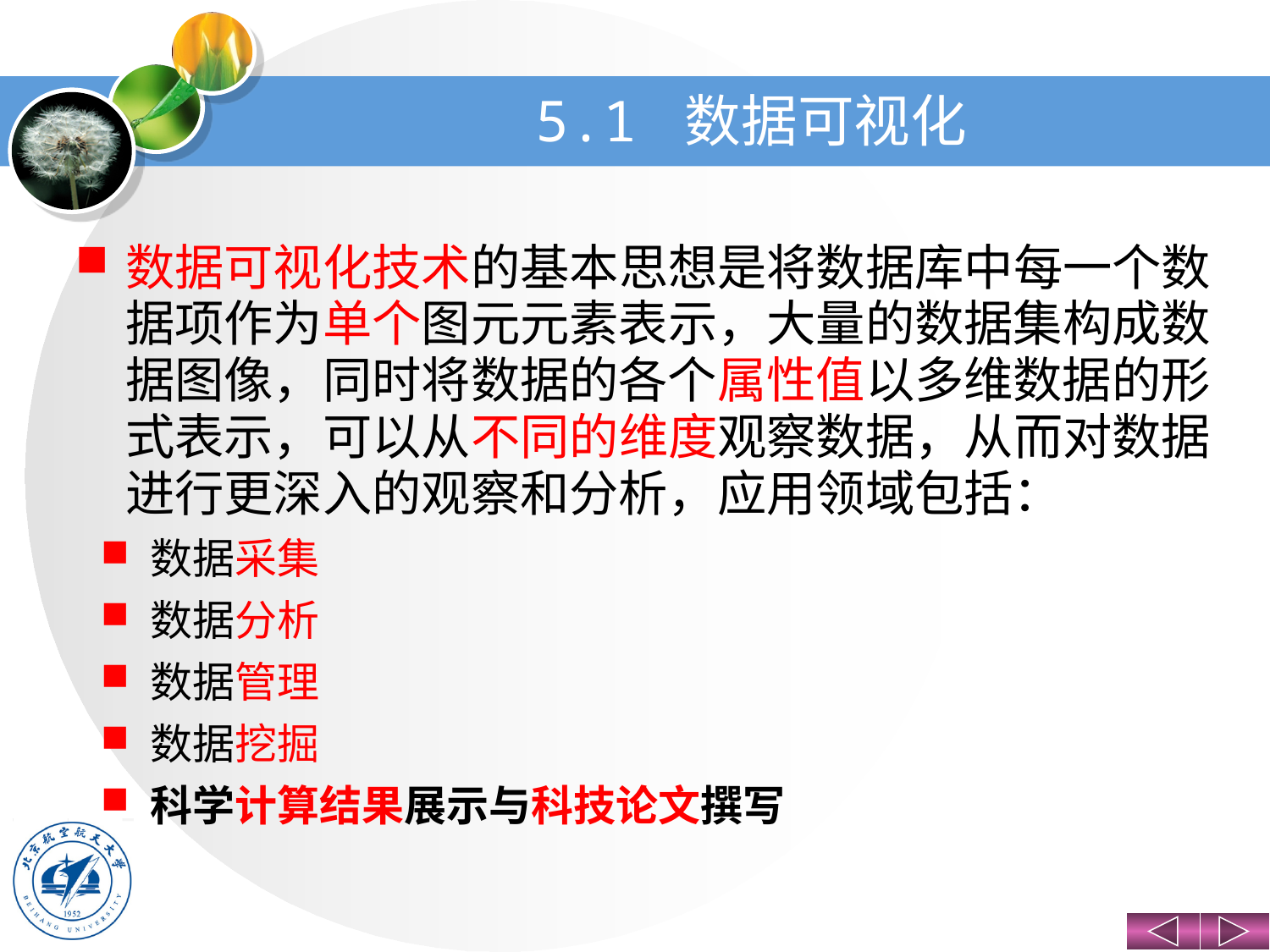

# 5.1 数据可视化
数据可视化技术的基本思想是将数据库中每一个数据项作为单个图元元素表示，大量的数据集构成数据图像，同时将数据的各个属性值以多维数据的形式表示，可以从不同的维度观察数据，从而对数据进行更深入的观察和分析，应用领域包括：
数据采集
数据分析
数据管理
数据挖掘
科学计算结果展示与科技论文撰写

8